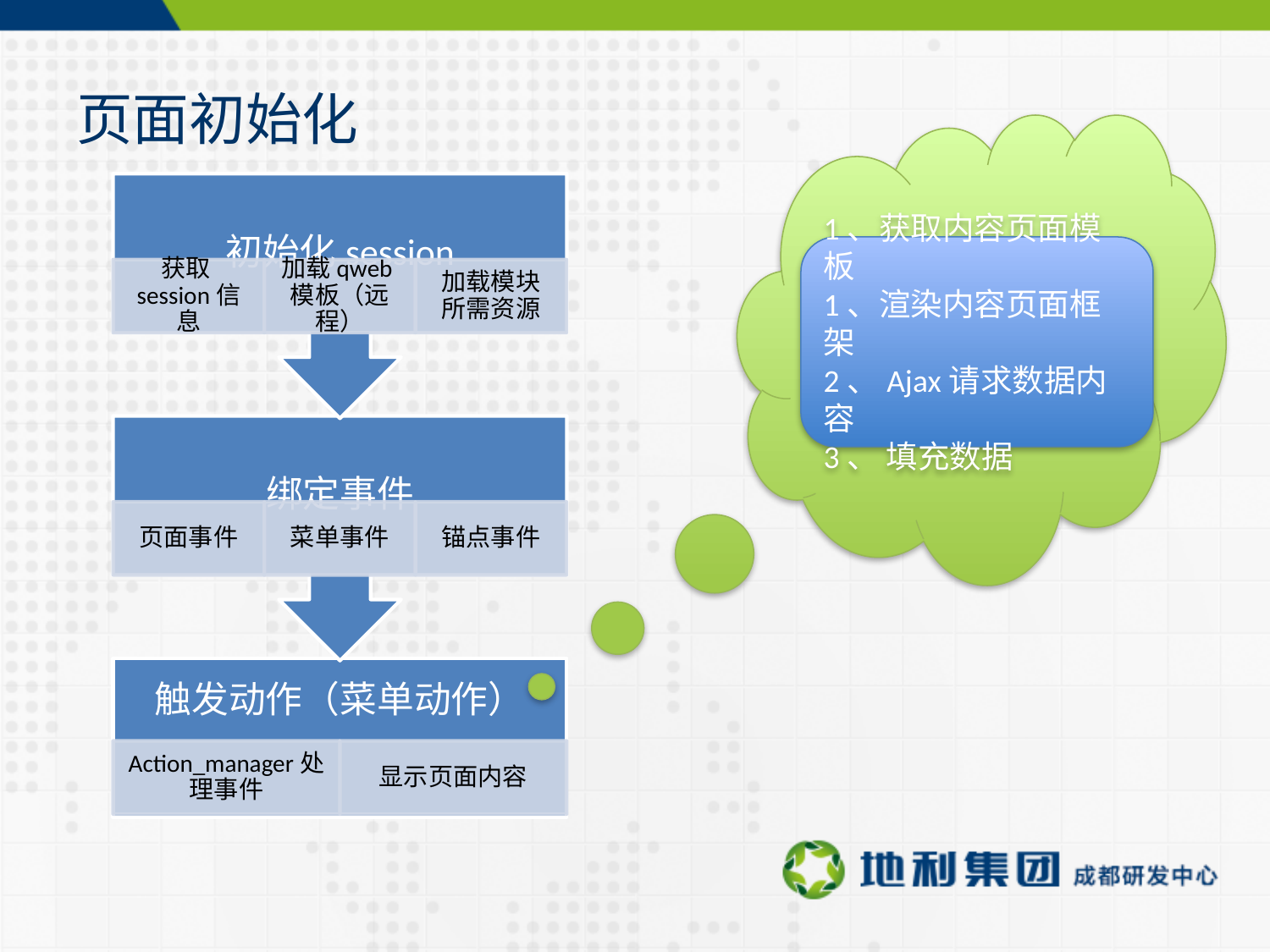

# 页面初始化

触发动作（菜单动作）
Action_manager处理事件
显示页面内容
绑定事件
页面事件
菜单事件
锚点事件
初始化session
获取session信息
加载qweb模板（远程）
加载模块所需资源
1、获取内容页面模板
1、渲染内容页面框架
2、Ajax请求数据内容
3、 填充数据